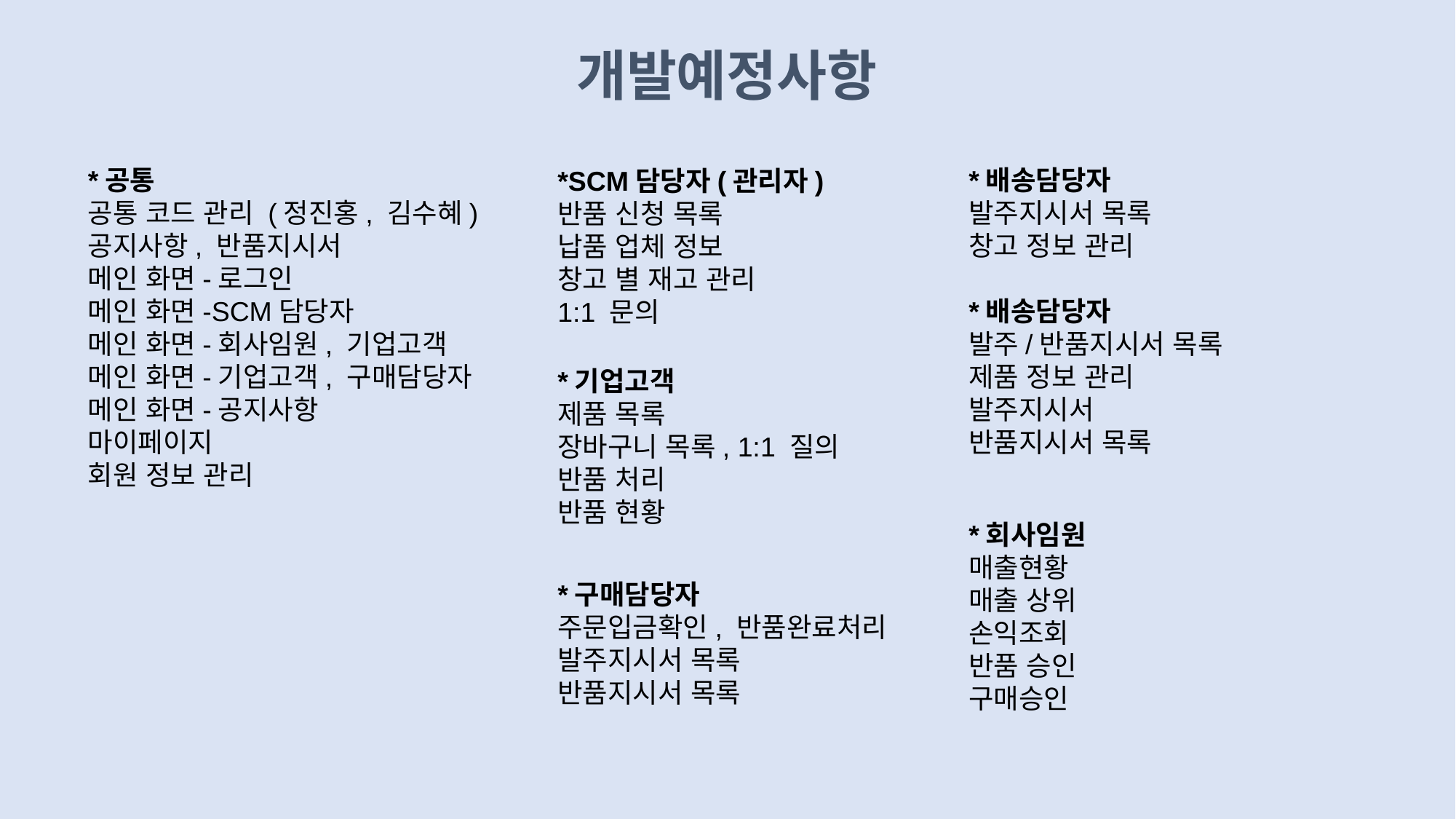

개발예정사항
*공통
공통 코드 관리 (정진홍, 김수혜)
공지사항, 반품지시서
메인 화면-로그인
메인 화면-SCM담당자
메인 화면-회사임원, 기업고객
메인 화면-기업고객, 구매담당자
메인 화면-공지사항
마이페이지
회원 정보 관리
*배송담당자
발주지시서 목록
창고 정보 관리

*배송담당자
발주/반품지시서 목록
제품 정보 관리
발주지시서
반품지시서 목록
*SCM담당자(관리자)
반품 신청 목록
납품 업체 정보
창고 별 재고 관리
1:1 문의
*기업고객
제품 목록
장바구니 목록, 1:1 질의
반품 처리
반품 현황
*회사임원
매출현황
매출 상위
손익조회
반품 승인
구매승인
*구매담당자
주문입금확인, 반품완료처리
발주지시서 목록
반품지시서 목록